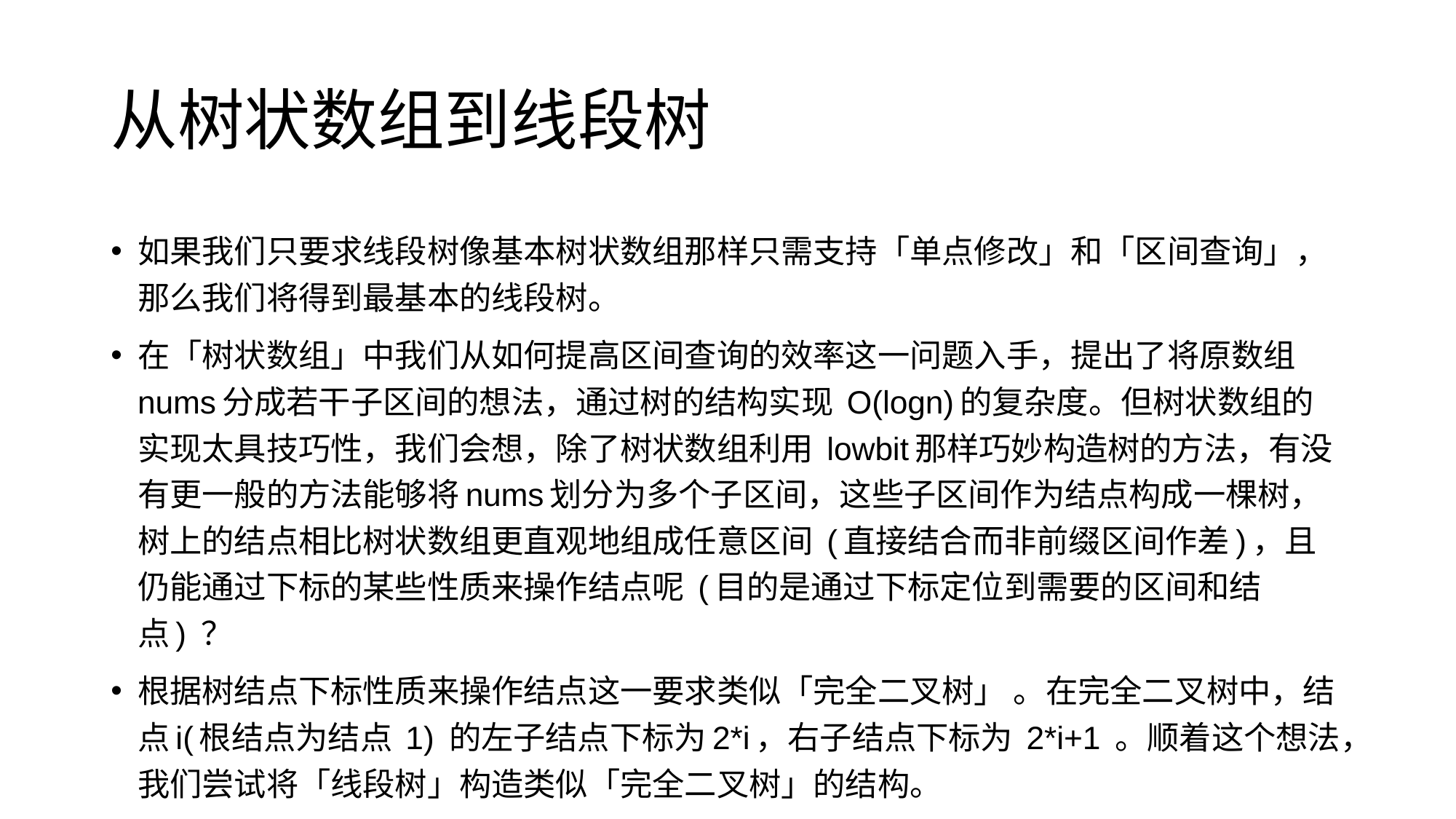

# 从树状数组到线段树
如果我们只要求线段树像基本树状数组那样只需支持「单点修改」和「区间查询」，那么我们将得到最基本的线段树。
在「树状数组」中我们从如何提高区间查询的效率这一问题入手，提出了将原数组 nums分成若干子区间的想法，通过树的结构实现 O(logn)的复杂度。但树状数组的实现太具技巧性，我们会想，除了树状数组利用 lowbit那样巧妙构造树的方法，有没有更一般的方法能够将nums划分为多个子区间，这些子区间作为结点构成一棵树，树上的结点相比树状数组更直观地组成任意区间 (直接结合而非前缀区间作差)，且仍能通过下标的某些性质来操作结点呢 (目的是通过下标定位到需要的区间和结点) ？
根据树结点下标性质来操作结点这一要求类似「完全二叉树」 。在完全二叉树中，结点i(根结点为结点 1) 的左子结点下标为2*i，右子结点下标为 2*i+1 。顺着这个想法，我们尝试将「线段树」构造类似「完全二叉树」的结构。